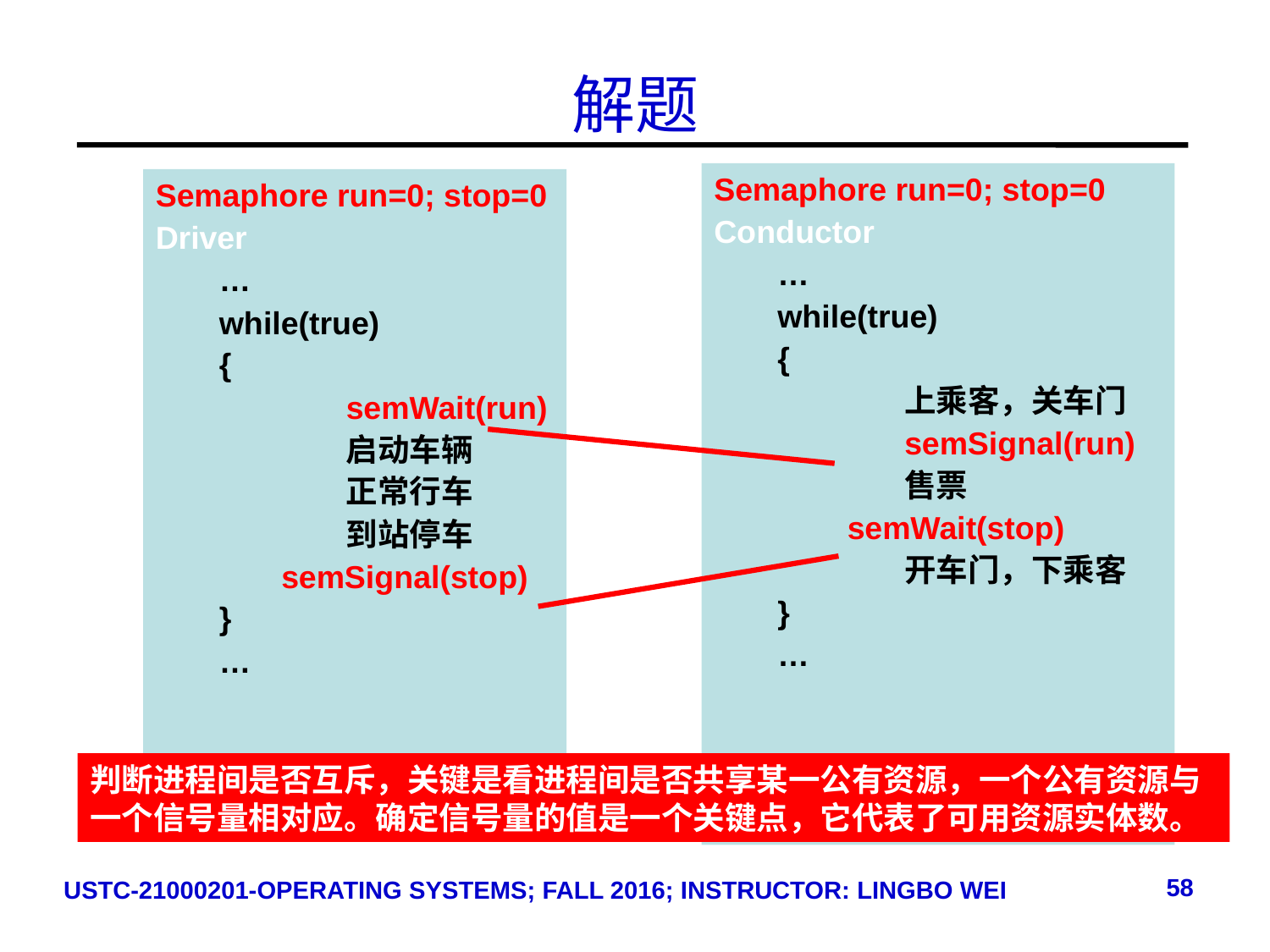

# 解题
Semaphore run=0; stop=0
Conductor
	…
	while(true)
	{
		上乘客，关车门
		semSignal(run)
	 	售票
               semWait(stop)
		开车门，下乘客
	}
	…

Semaphore run=0; stop=0
Driver
	…
	while(true)
	{
		semWait(run)
		启动车辆
		正常行车
		到站停车
	       semSignal(stop)
	}
	…

判断进程间是否互斥，关键是看进程间是否共享某一公有资源，一个公有资源与一个信号量相对应。确定信号量的值是一个关键点，它代表了可用资源实体数。
58
USTC-21000201-OPERATING SYSTEMS; FALL 2016; INSTRUCTOR: LINGBO WEI